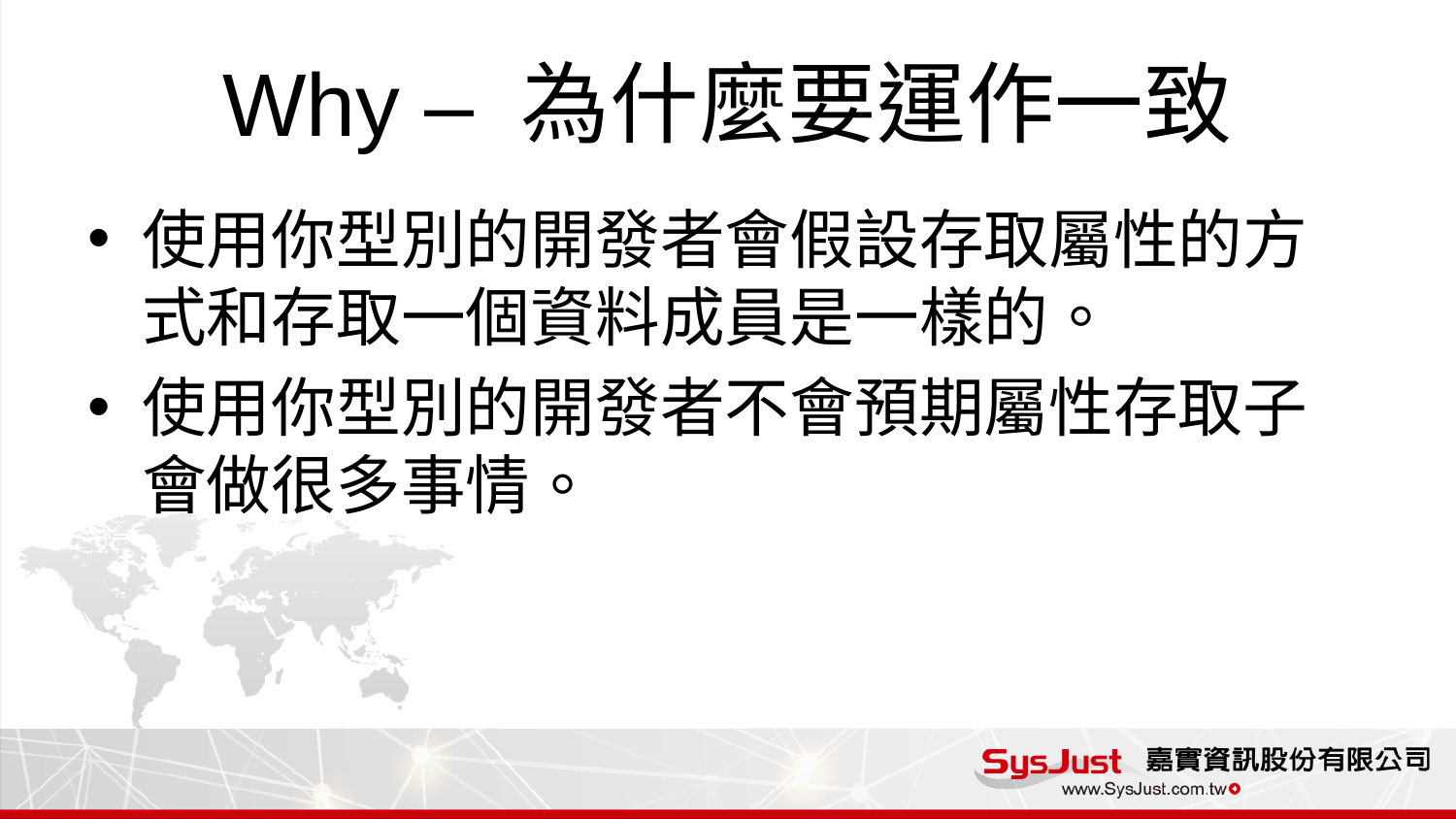

# Why – 為什麼要運作一致
使用你型別的開發者會假設存取屬性的方式和存取一個資料成員是一樣的。
使用你型別的開發者不會預期屬性存取子會做很多事情。